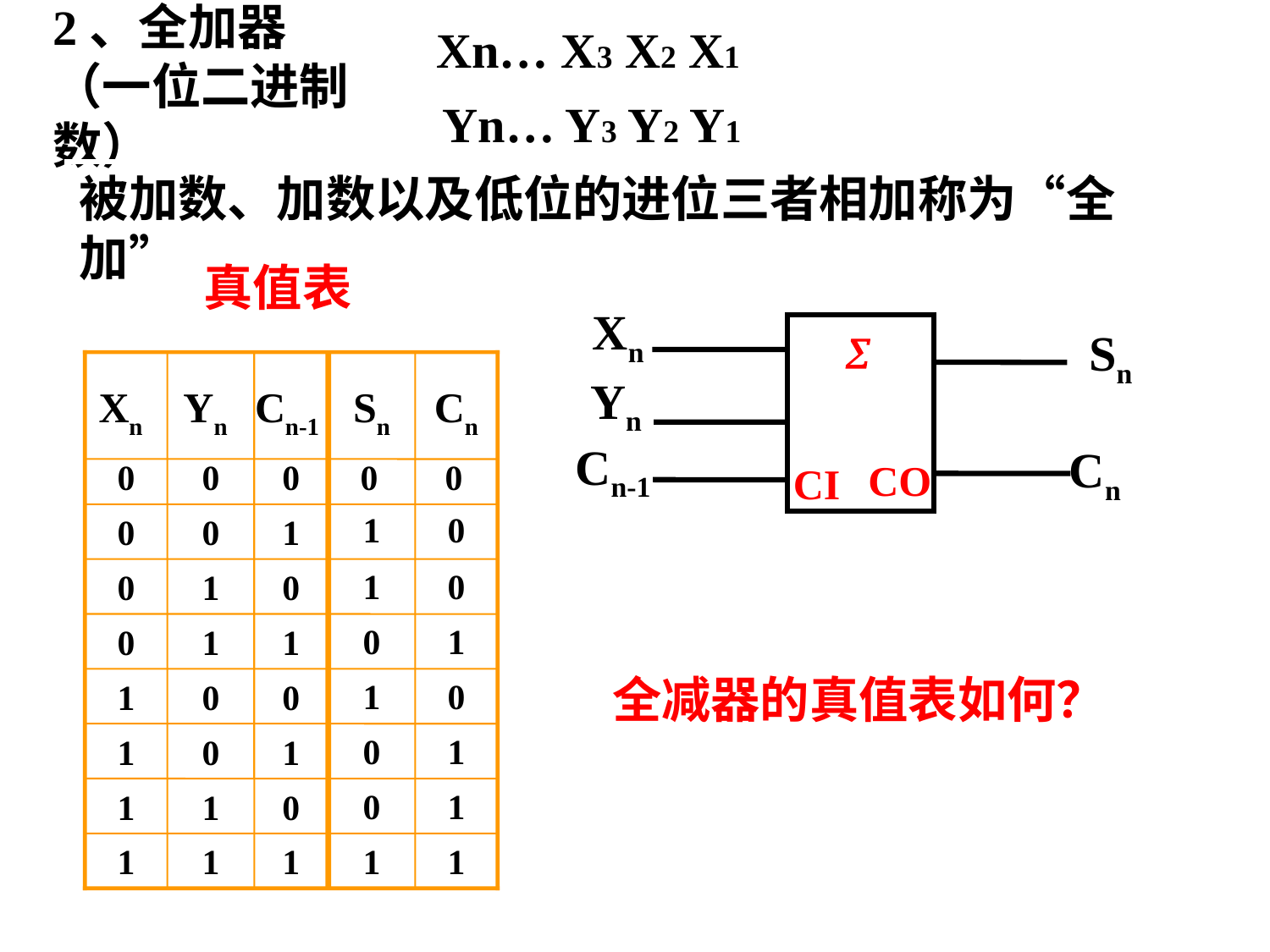

Xn… X3 X2 X1
# 2、全加器 （一位二进制数）
  Yn… Y3 Y2 Y1
被加数、加数以及低位的进位三者相加称为“全加”
真值表
Xn

Sn
∑

Yn

Cn-1
Cn

CO
CI

Xn
Yn
Cn-1
Sn
Cn
0
0
0

0

0
1
0

1
0
0

1
1
1

0
0
1

0
1
1

1
0
1

1
1

0
0
1
0
1
0
0
1
1
0
0
1
0
1
1
1
全减器的真值表如何？